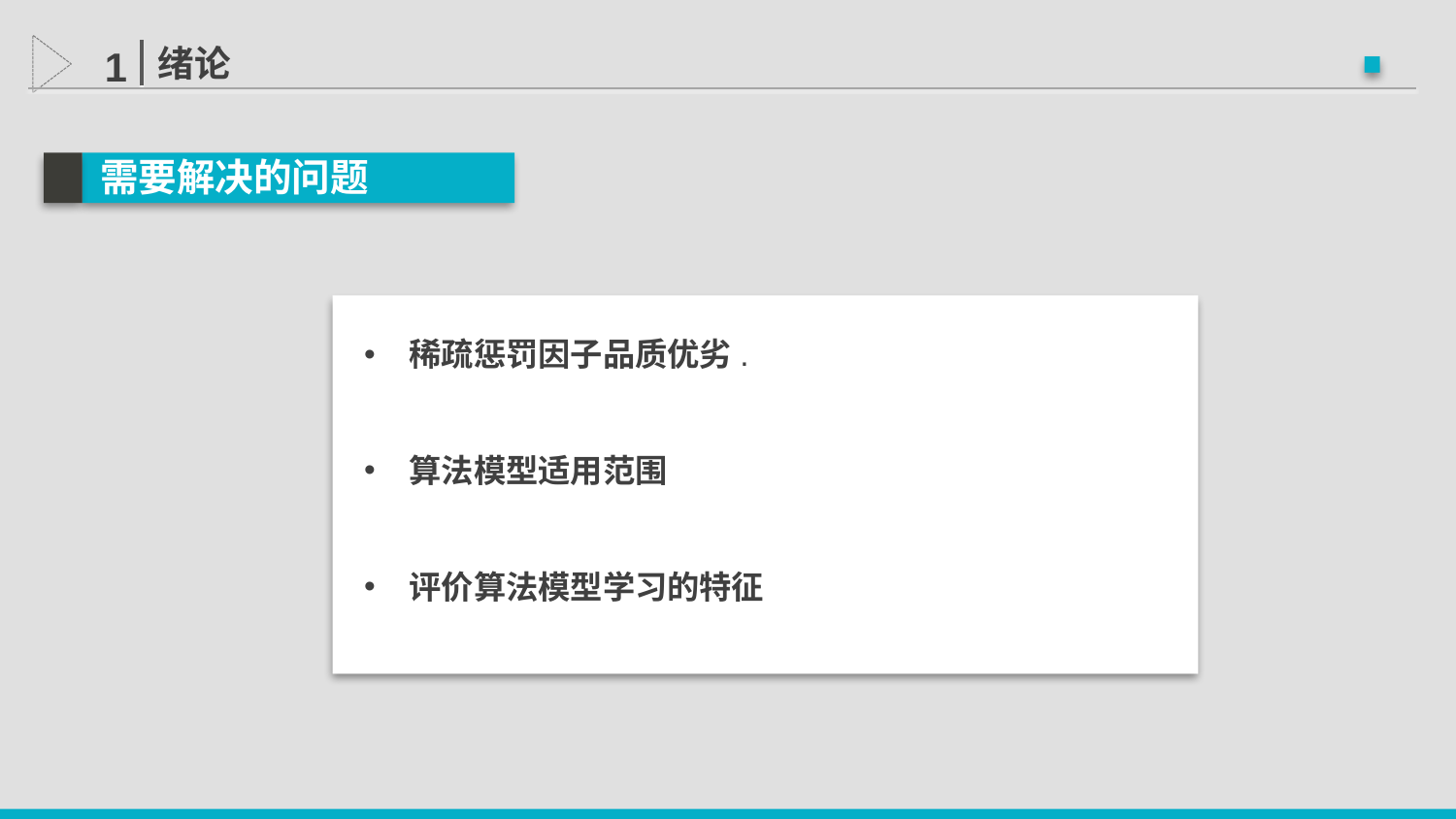

·

绪论
1

需要解决的问题

稀疏惩罚因子品质优劣.

算法模型适用范围

评价算法模型学习的特征